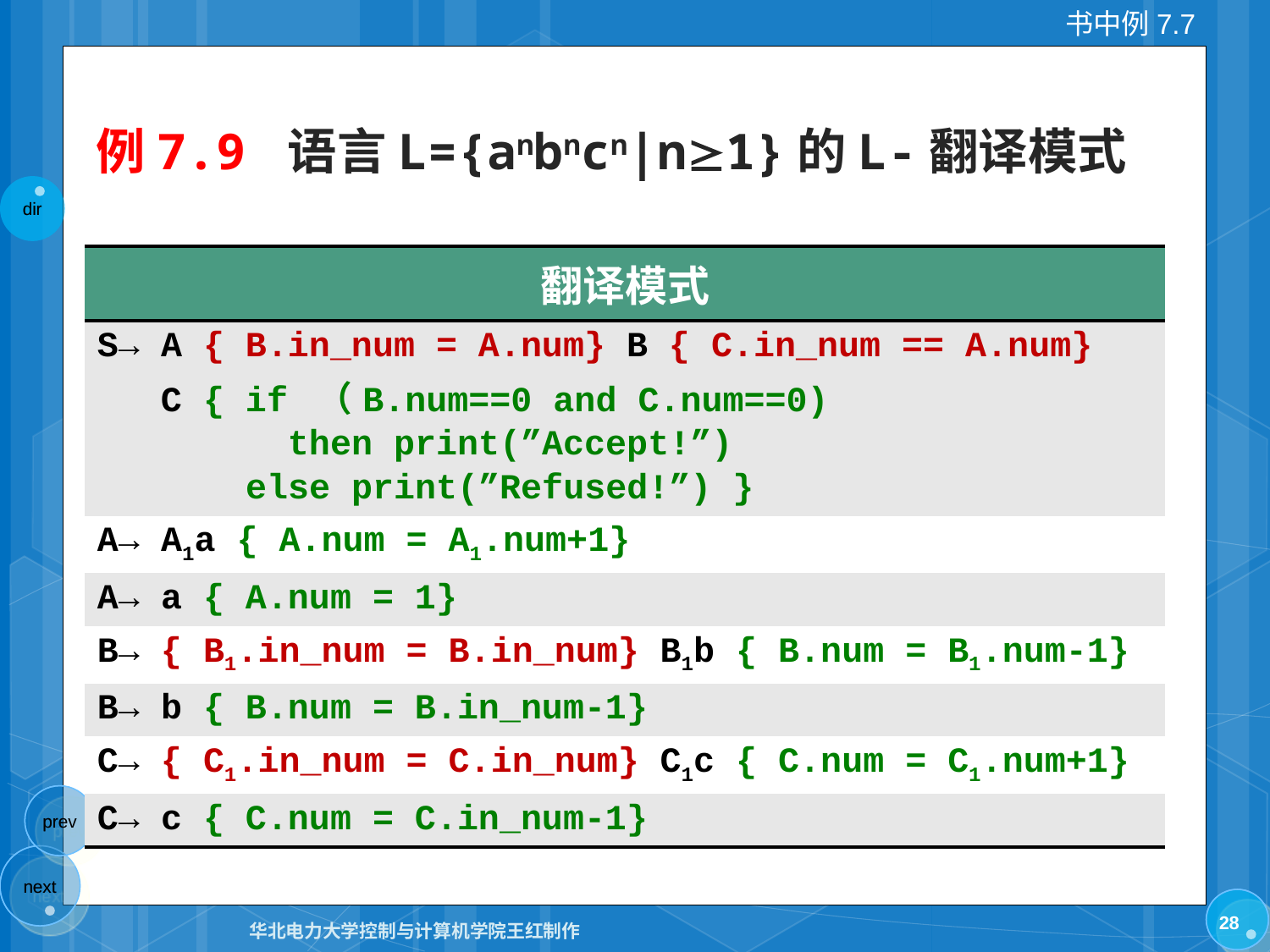

书中例7.7
# 例7.9 语言L={anbncn|n≥1}的L-翻译模式
| 翻译模式 |
| --- |
| S→ A { B.in\_num = A.num} B { C.in\_num == A.num} C { if （B.num==0 and C.num==0) then print(”Accept!”) else print(”Refused!”) } |
| A→ A1a { A.num = A1.num+1} |
| A→ a { A.num = 1} |
| B→ { B1.in\_num = B.in\_num} B1b { B.num = B1.num-1} |
| B→ b { B.num = B.in\_num-1} |
| C→ { C1.in\_num = C.in\_num} C1c { C.num = C1.num+1} |
| C→ c { C.num = C.in\_num-1} |
28
华北电力大学控制与计算机学院王红制作